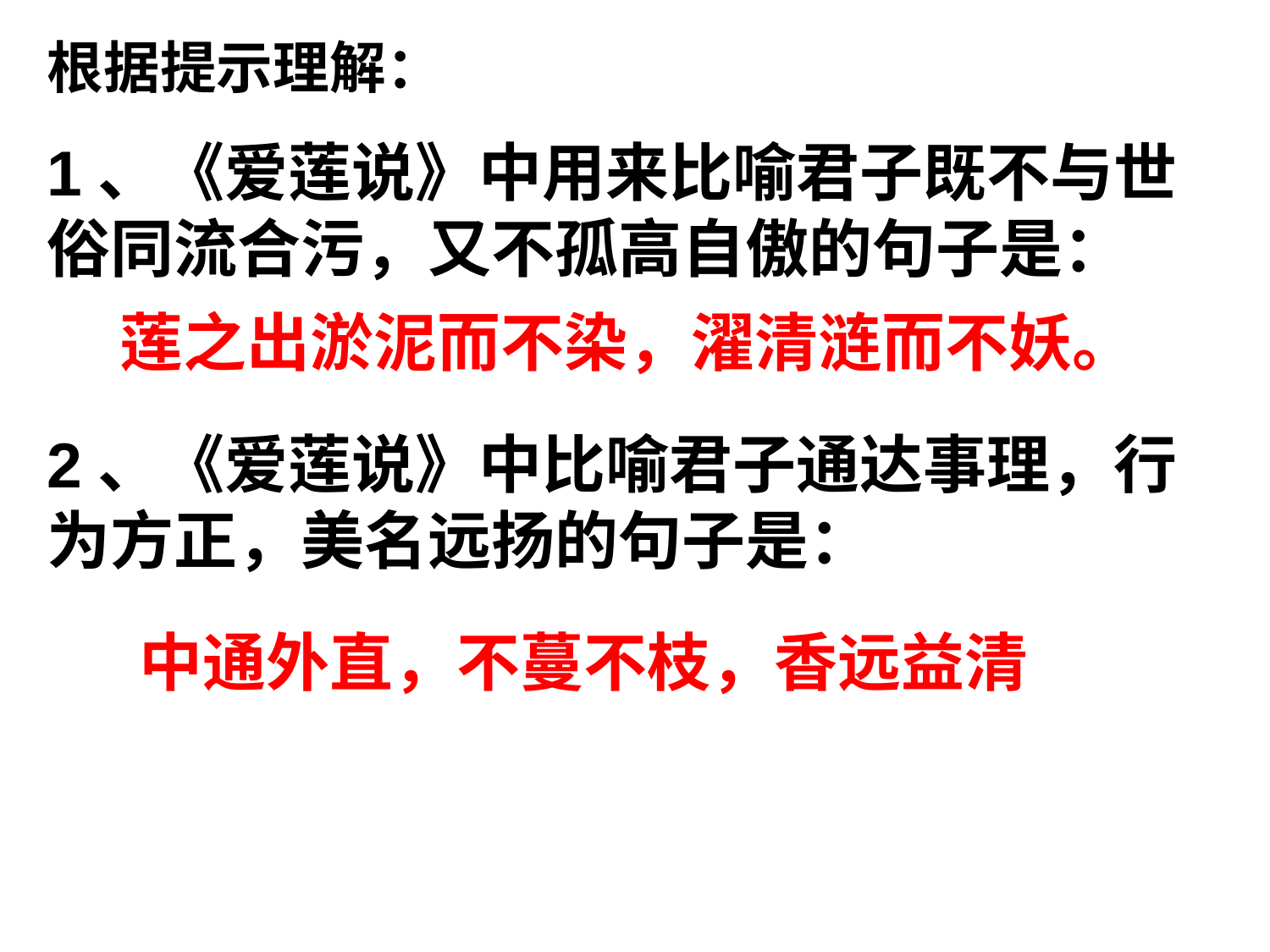

根据提示理解：
1、《爱莲说》中用来比喻君子既不与世俗同流合污，又不孤高自傲的句子是：

2、《爱莲说》中比喻君子通达事理，行为方正，美名远扬的句子是：

莲之出淤泥而不染，濯清涟而不妖。
中通外直，不蔓不枝，香远益清